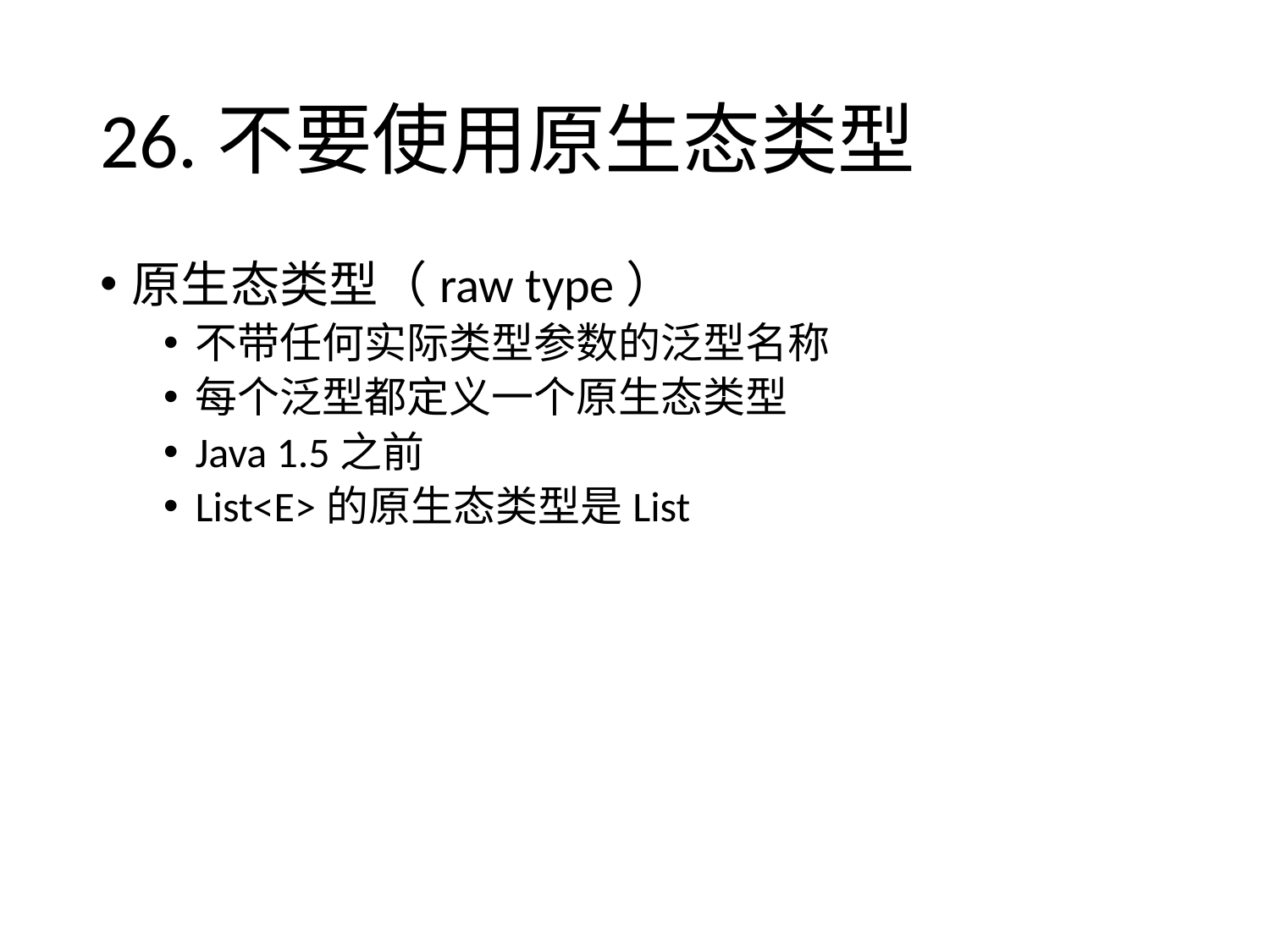

# 26.不要使用原生态类型
原生态类型（raw type）
不带任何实际类型参数的泛型名称
每个泛型都定义一个原生态类型
Java 1.5之前
List<E>的原生态类型是List